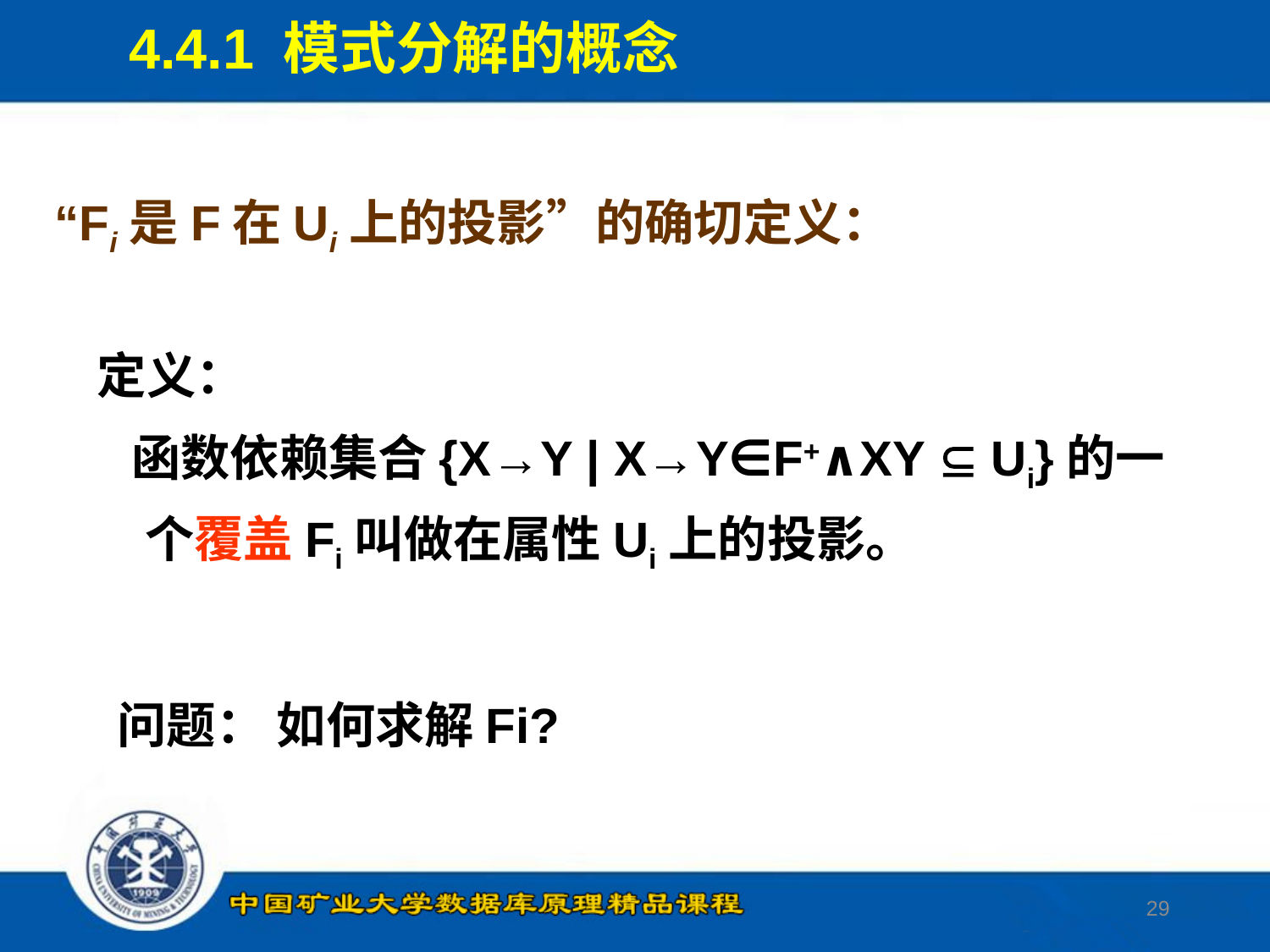

4.4.1 模式分解的概念
“Fi是F在Ui上的投影”的确切定义：
定义：
  函数依赖集合{X→Y | X→Y∈F+∧XY ⊆ Ui}的一个覆盖Fi叫做在属性Ui上的投影。
问题： 如何求解Fi?
29